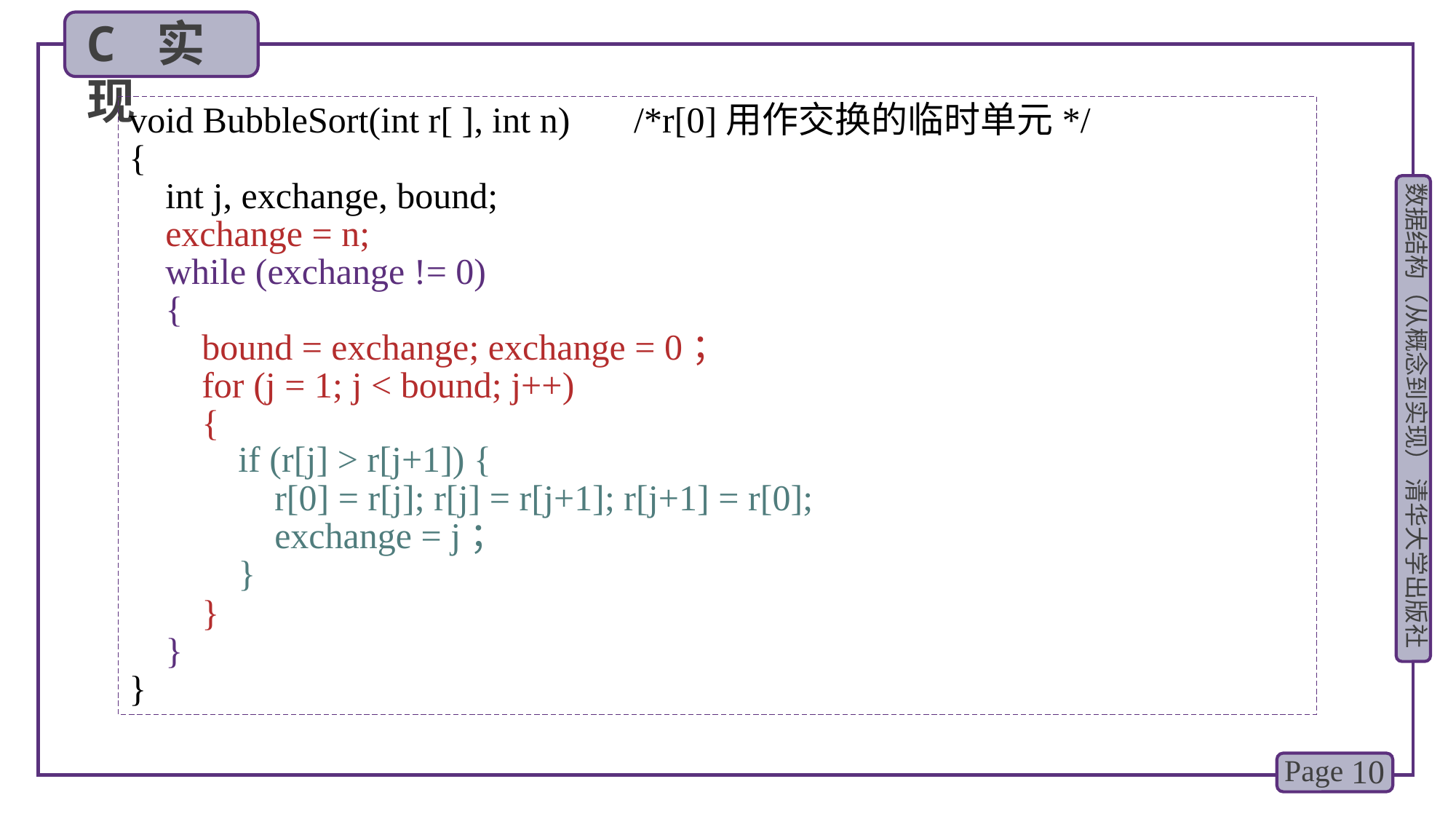

C 实现

void BubbleSort(int r[ ], int n)       /*r[0]用作交换的临时单元*/
{
    int j, exchange, bound;
    exchange = n;
    while (exchange != 0)
    {

    }
}
        bound = exchange; exchange = 0；
        for (j = 1; j < bound; j++)
        {

        }
            if (r[j] > r[j+1]) {
                r[0] = r[j]; r[j] = r[j+1]; r[j+1] = r[0];
                exchange = j；
            }